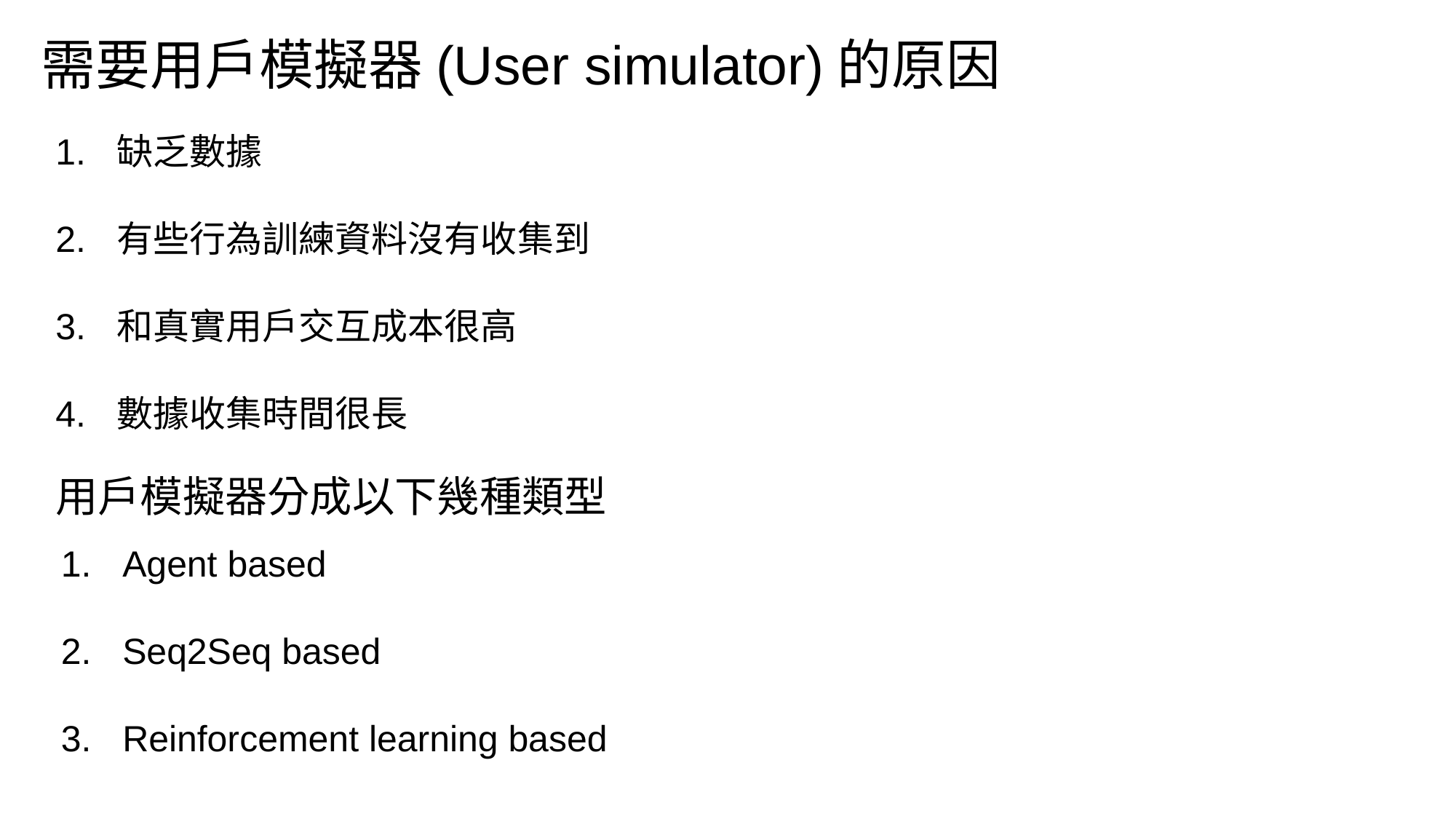

需要用戶模擬器(User simulator)的原因
缺乏數據

有些行為訓練資料沒有收集到

和真實用戶交互成本很高

數據收集時間很長
用戶模擬器分成以下幾種類型
Agent based

Seq2Seq based

Reinforcement learning based